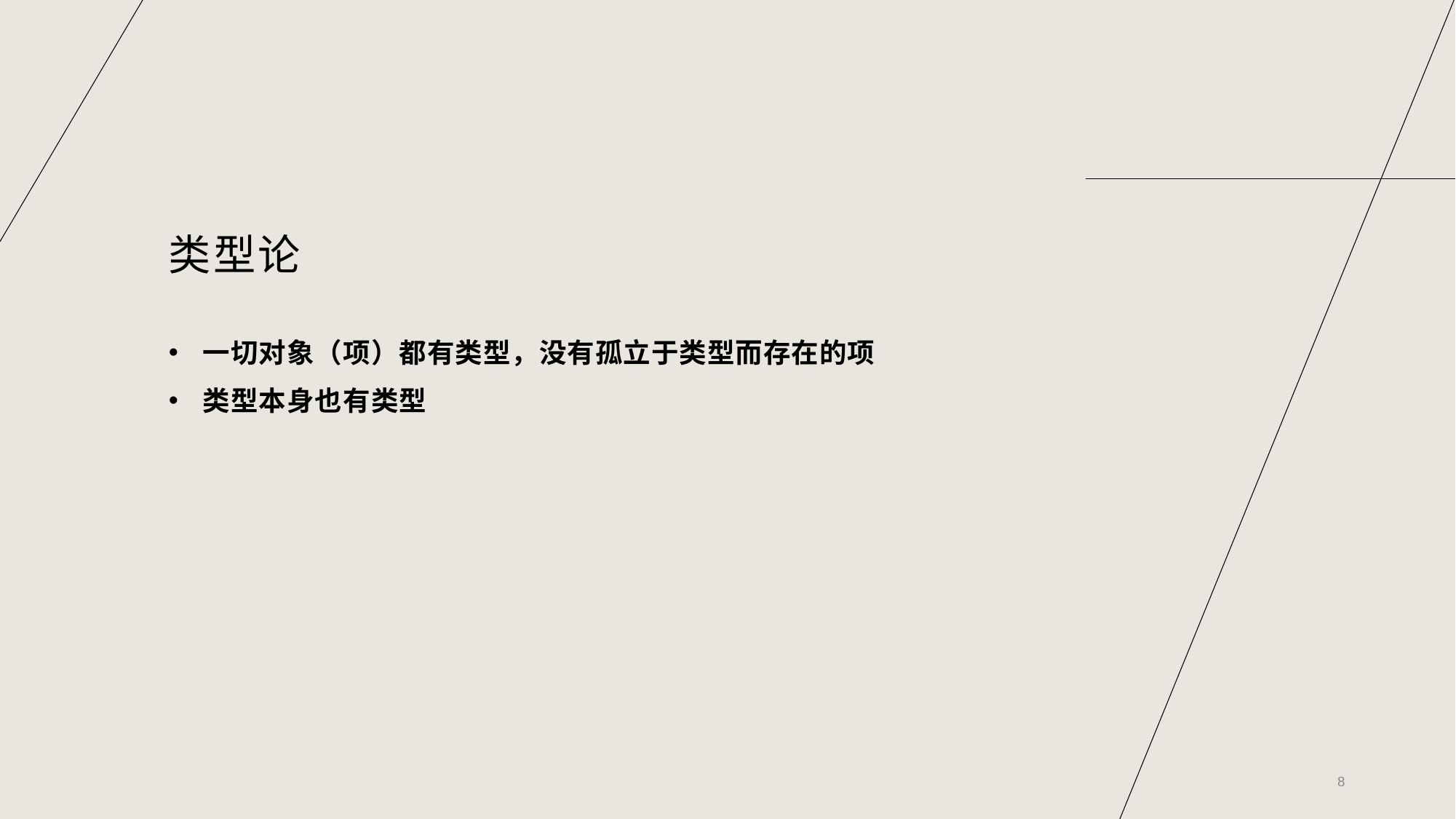

# 类型论
一切对象（项）都有类型，没有孤立于类型而存在的项
类型本身也有类型
8